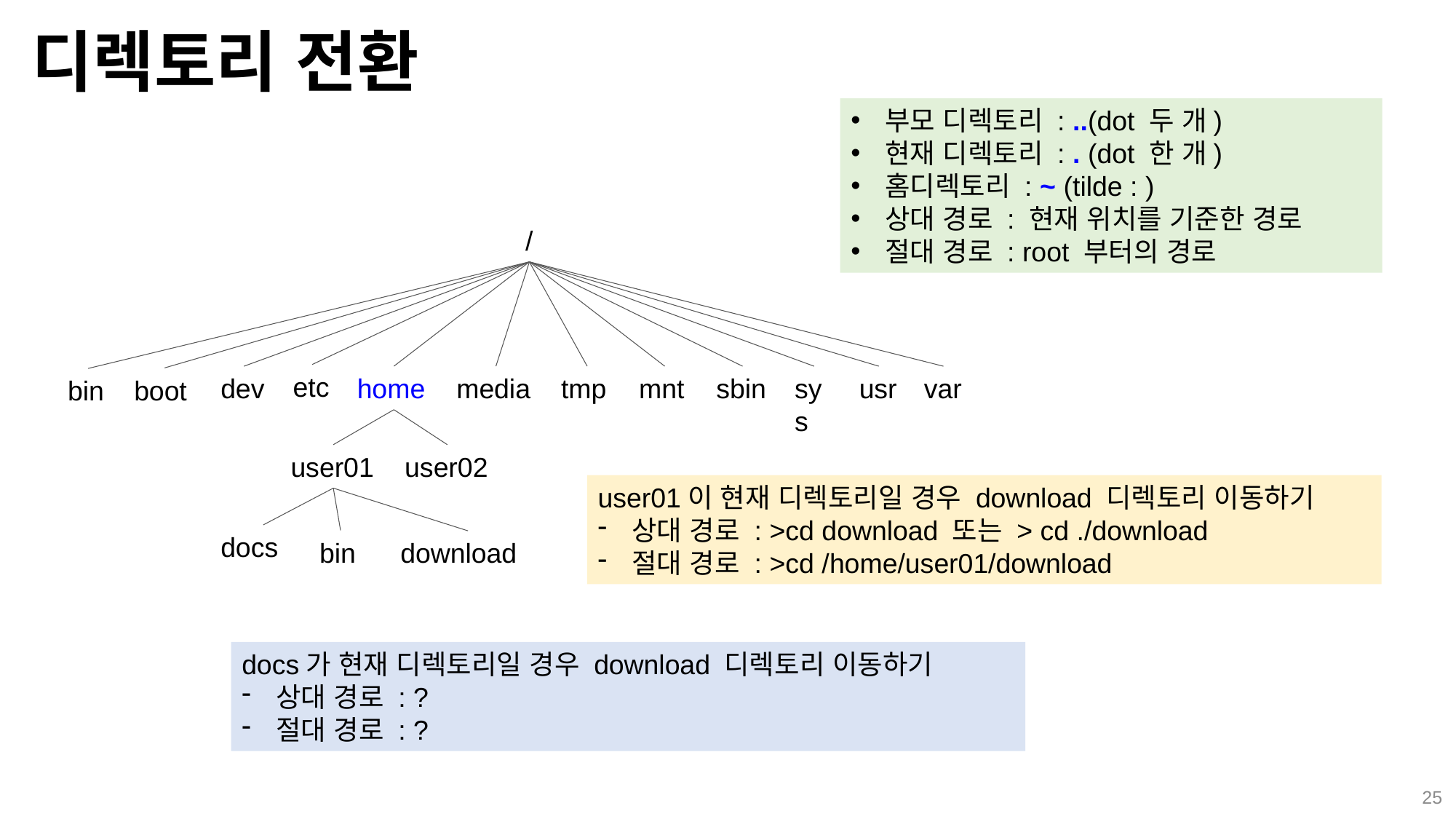

# 디렉토리 전환
부모 디렉토리 : ..(dot 두 개)
현재 디렉토리 : . (dot 한 개)
홈디렉토리 : ~ (tilde : )
상대 경로 : 현재 위치를 기준한 경로
절대 경로 : root 부터의 경로

/
etc
dev
home
media
tmp
mnt
sbin
sys
usr
var
boot
bin
user01
user02
docs
bin
download
user01이 현재 디렉토리일 경우 download 디렉토리 이동하기
상대 경로 : >cd download 또는 > cd ./download
절대 경로 : >cd /home/user01/download
docs가 현재 디렉토리일 경우 download 디렉토리 이동하기
상대 경로 : ?
절대 경로 : ?
25